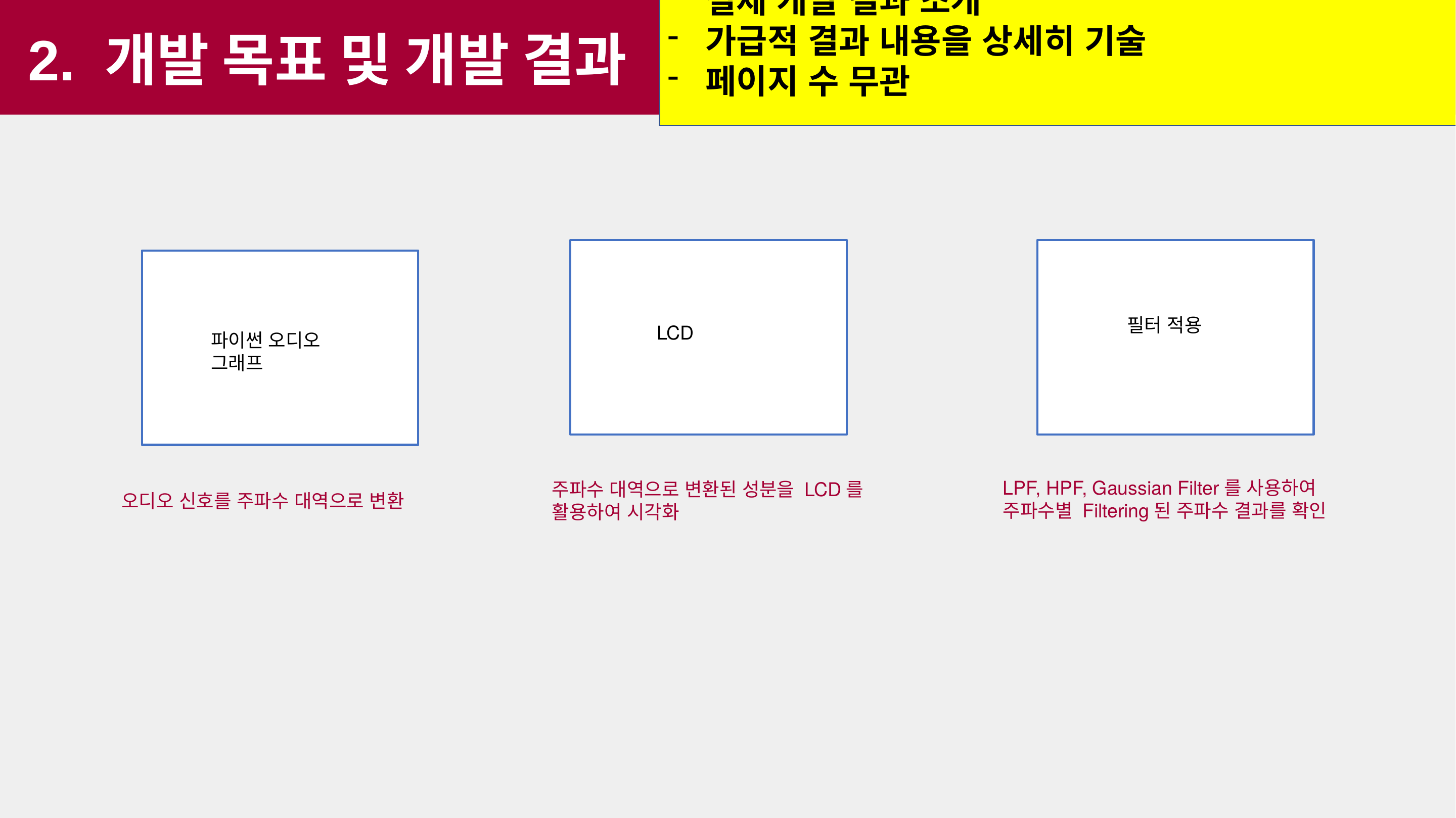

처음 기획한 개발 목표
실제 개발 결과 소개
가급적 결과 내용을 상세히 기술
페이지 수 무관
2. 개발 목표 및 개발 결과

필터 적용
LCD
파이썬 오디오 그래프
LPF, HPF, Gaussian Filter를 사용하여
주파수별 Filtering된 주파수 결과를 확인
주파수 대역으로 변환된 성분을 LCD를 활용하여 시각화
오디오 신호를 주파수 대역으로 변환